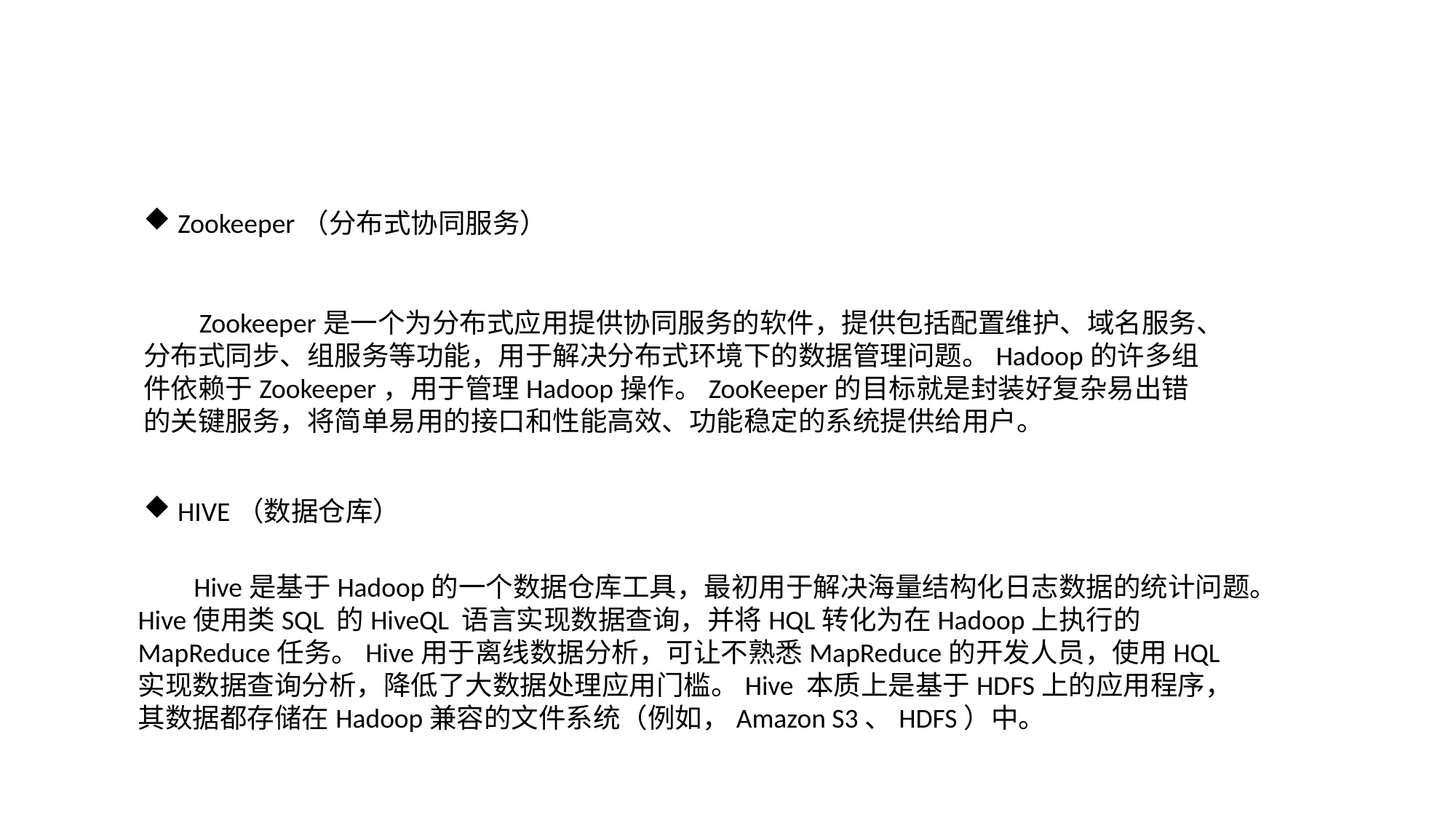

Zookeeper（分布式协同服务）
         Zookeeper是一个为分布式应用提供协同服务的软件，提供包括配置维护、域名服务、分布式同步、组服务等功能，用于解决分布式环境下的数据管理问题。Hadoop的许多组件依赖于Zookeeper，用于管理Hadoop操作。ZooKeeper的目标就是封装好复杂易出错的关键服务，将简单易用的接口和性能高效、功能稳定的系统提供给用户。
HIVE（数据仓库）
         Hive是基于Hadoop的一个数据仓库工具，最初用于解决海量结构化日志数据的统计问题。Hive使用类SQL 的HiveQL 语言实现数据查询，并将HQL转化为在Hadoop上执行的MapReduce任务。Hive用于离线数据分析，可让不熟悉MapReduce的开发人员，使用HQL实现数据查询分析，降低了大数据处理应用门槛。Hive 本质上是基于HDFS上的应用程序，其数据都存储在Hadoop兼容的文件系统（例如，Amazon S3、HDFS）中。